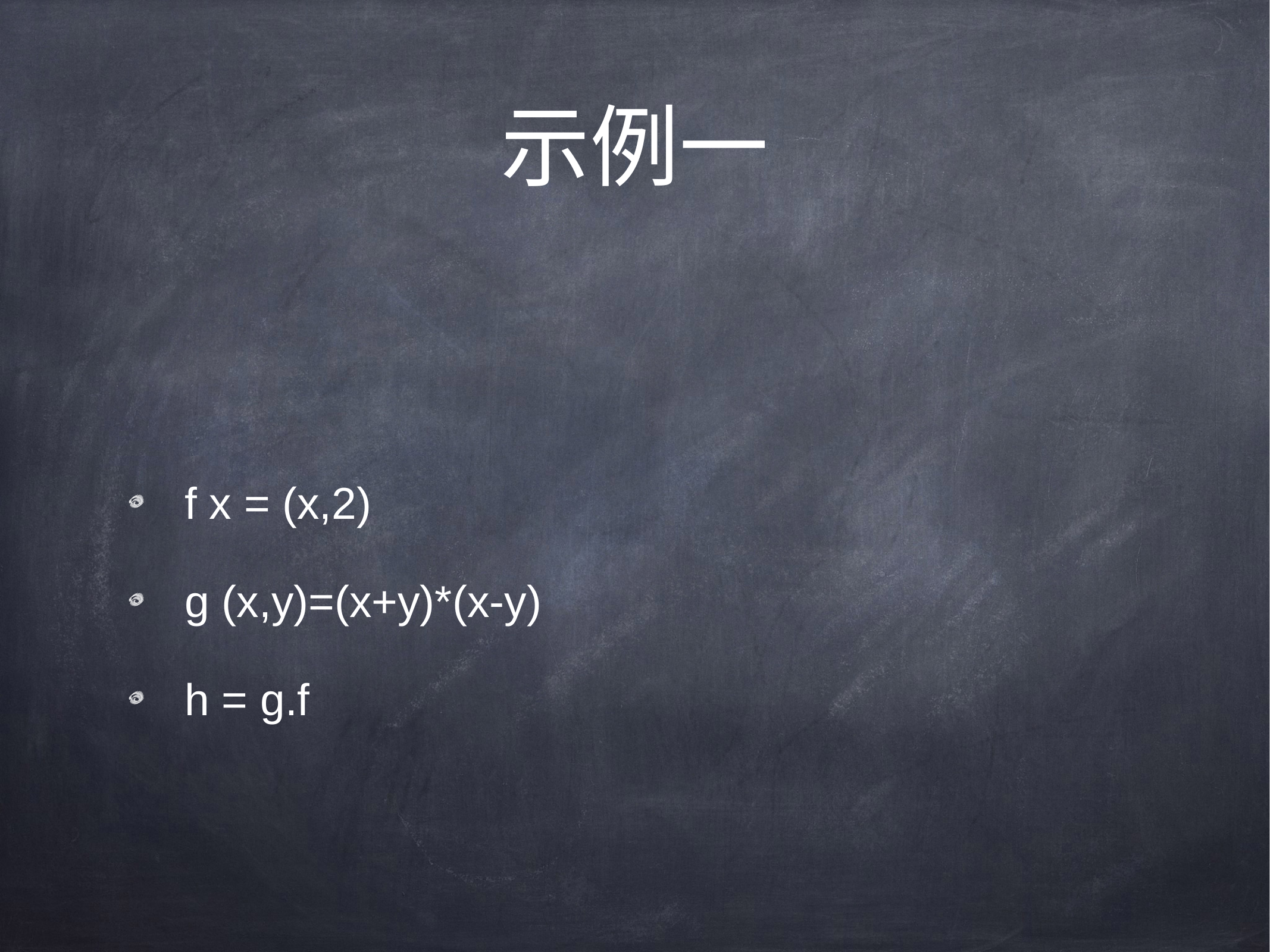

# 示例一

f x = (x,2)
g (x,y)=(x+y)*(x-y)
h = g.f